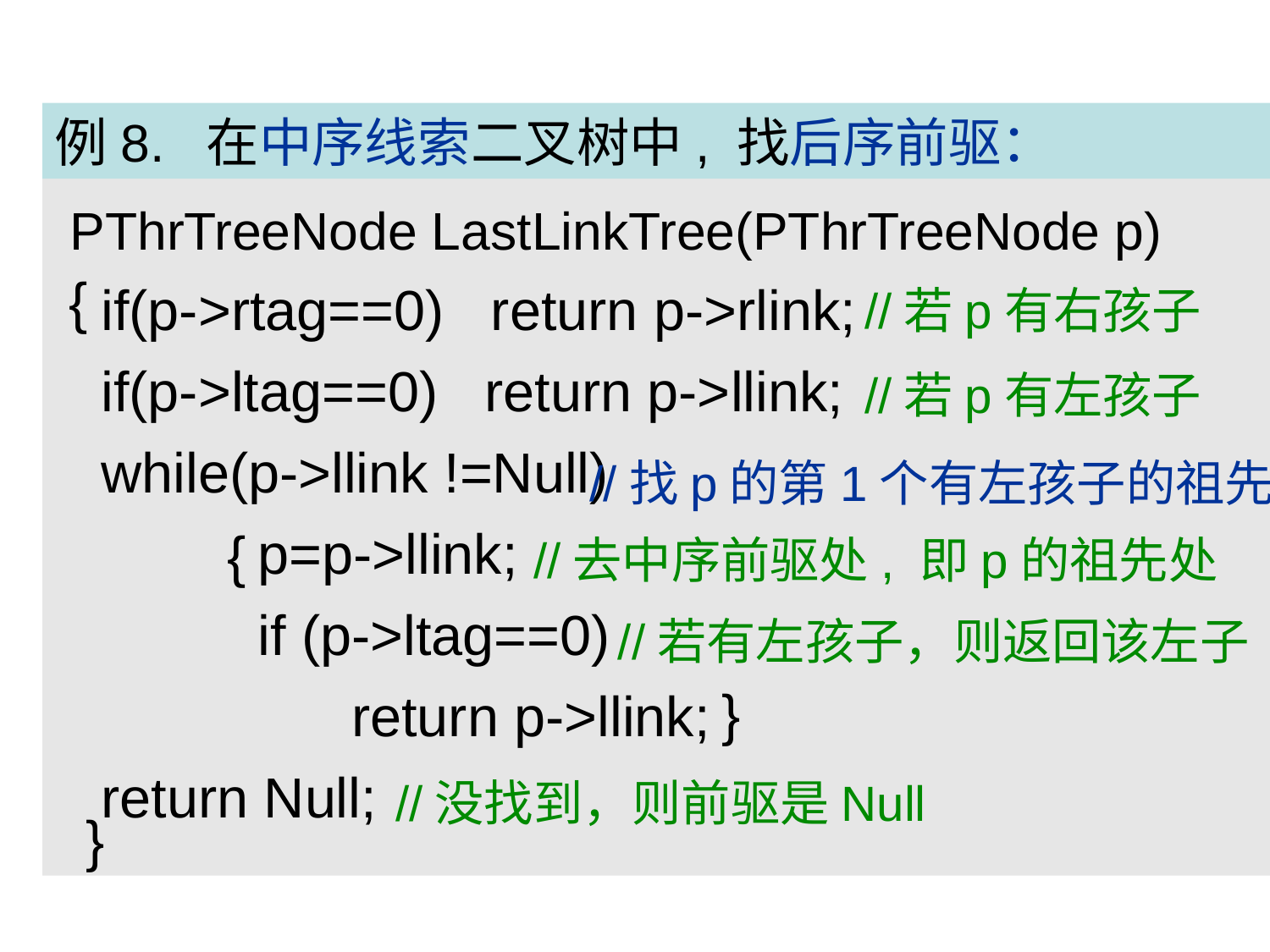

例8.  在中序线索二叉树中, 找后序前驱：
PThrTreeNode LastLinkTree(PThrTreeNode p)
  if(p->rtag==0)   return p->rlink;
  if(p->ltag==0)   return p->llink;
  while(p->llink !=Null)
            p=p->llink;
            if (p->ltag==0)
                  return p->llink;
  return Null;
 }
{
//若p有右孩子
//若p有左孩子
//找p的第1个有左孩子的祖先
{
//去中序前驱处, 即p的祖先处
//若有左孩子，则返回该左子
}
//没找到，则前驱是Null